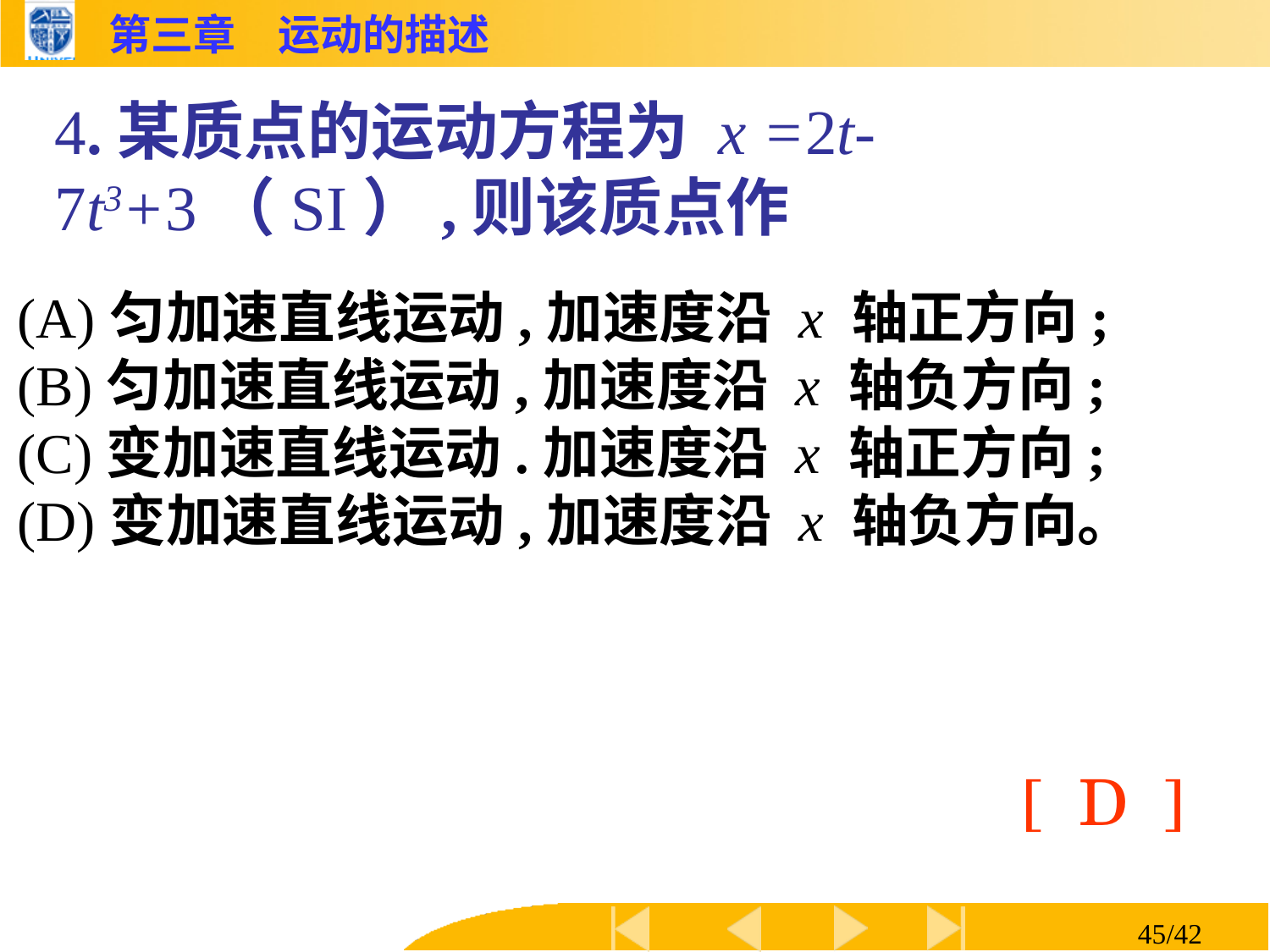

4.某质点的运动方程为 x =2t-7t3+3（SI）,则该质点作
(A)匀加速直线运动,加速度沿 x 轴正方向;
(B)匀加速直线运动,加速度沿 x 轴负方向;
(C)变加速直线运动.加速度沿 x 轴正方向;
(D)变加速直线运动,加速度沿 x 轴负方向。
[  D  ]
45/42